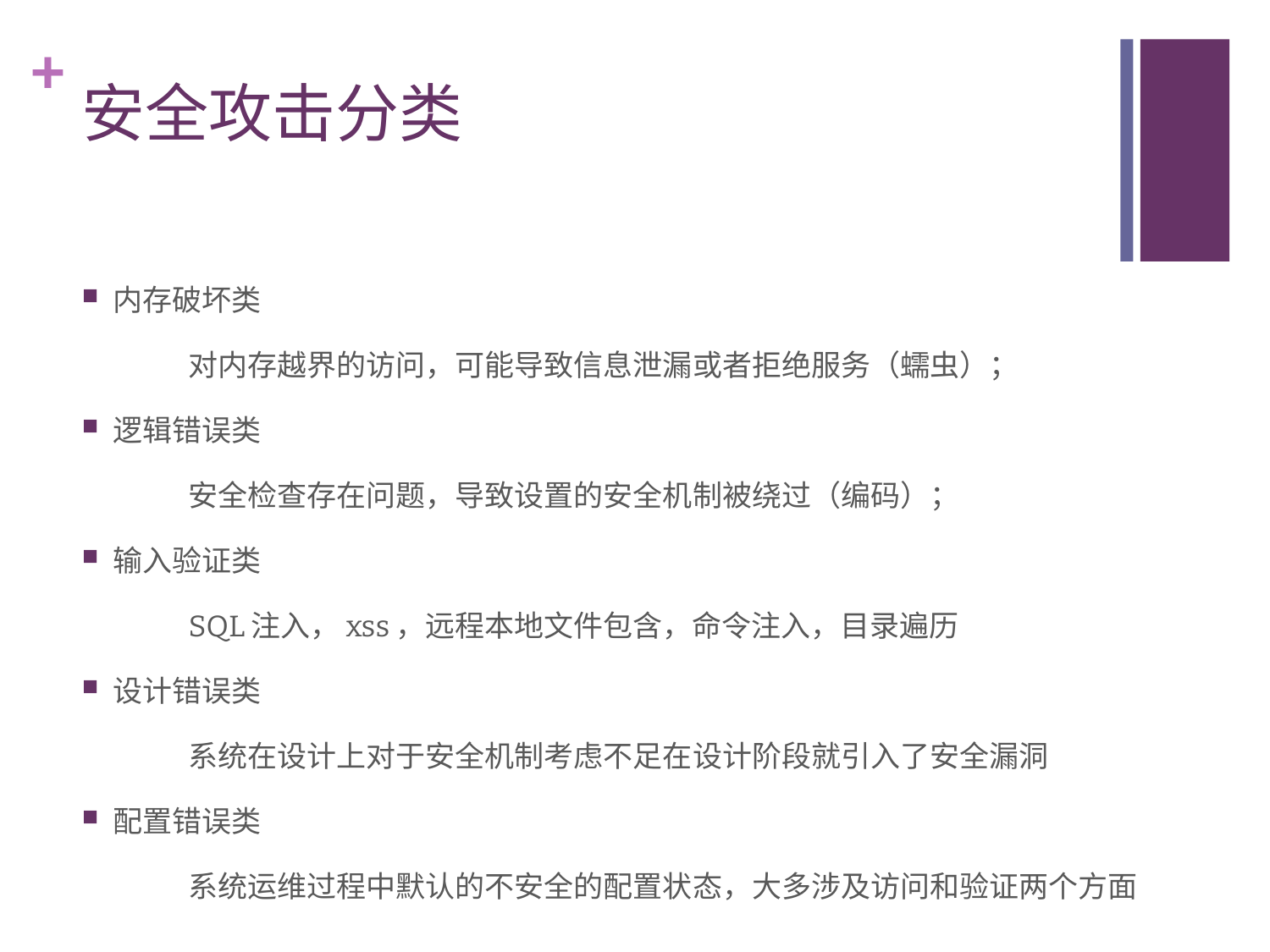

# 安全攻击分类
内存破坏类
	对内存越界的访问，可能导致信息泄漏或者拒绝服务（蠕虫）；
逻辑错误类
	安全检查存在问题，导致设置的安全机制被绕过（编码）；
输入验证类
	SQL注入，xss，远程本地文件包含，命令注入，目录遍历
设计错误类
	系统在设计上对于安全机制考虑不足在设计阶段就引入了安全漏洞
配置错误类
	系统运维过程中默认的不安全的配置状态，大多涉及访问和验证两个方面